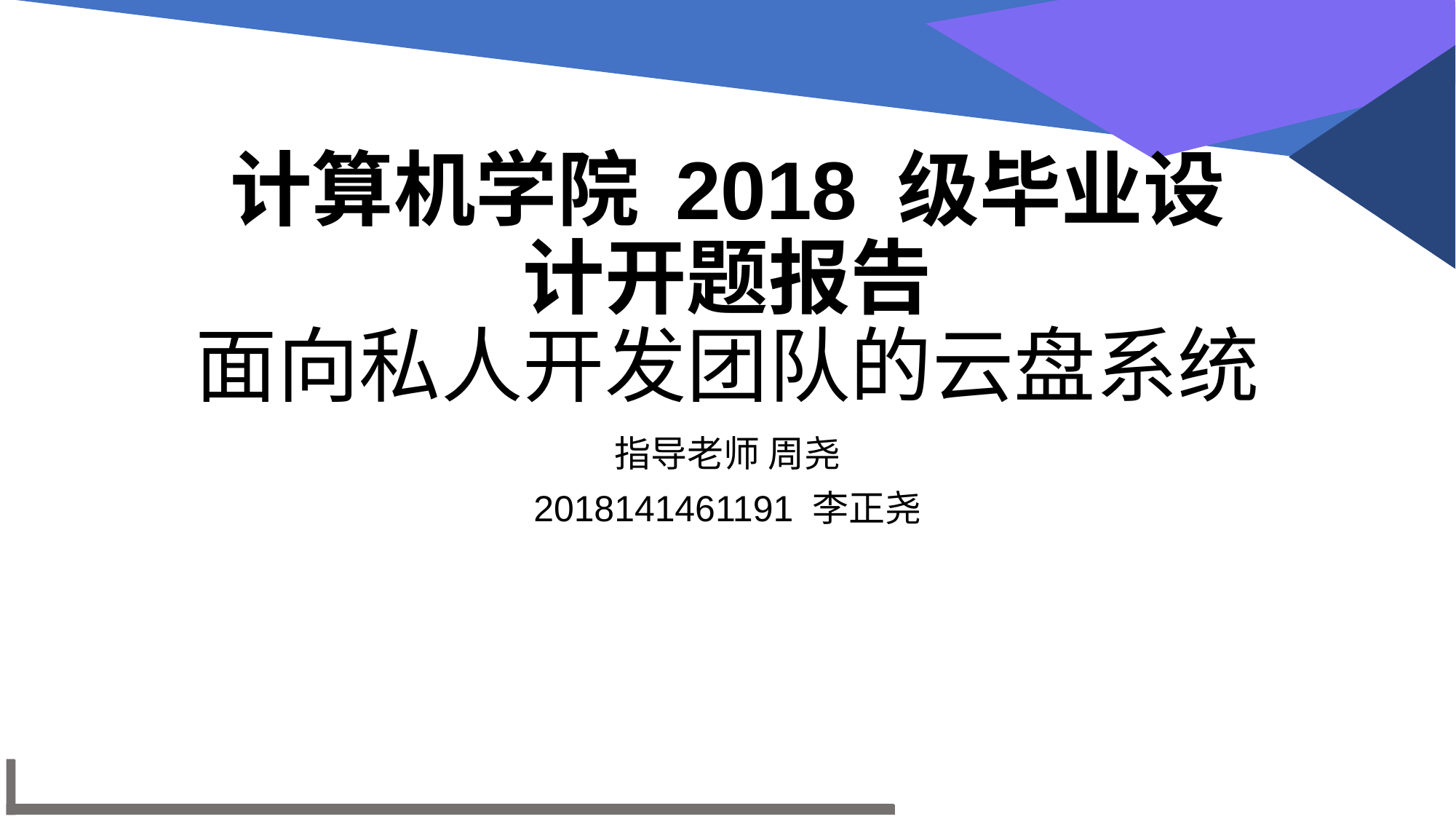

# 计算机学院 2018 级毕业设计开题报告 面向私人开发团队的云盘系统
指导老师 周尧
2018141461191 李正尧